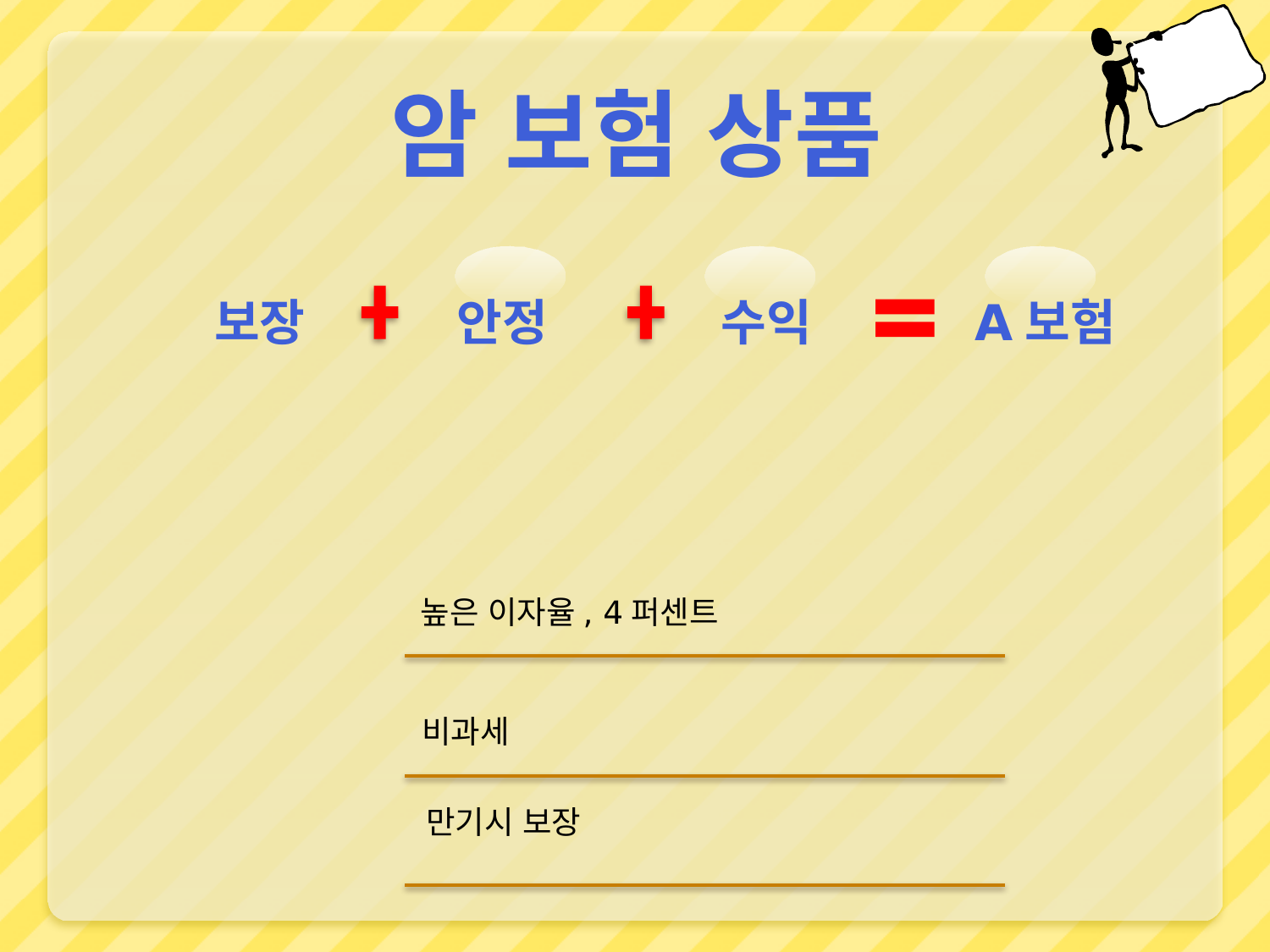

# 암 보험 상품

보장
안정
수익
A보험

높은 이자율, 4퍼센트
비과세
만기시 보장